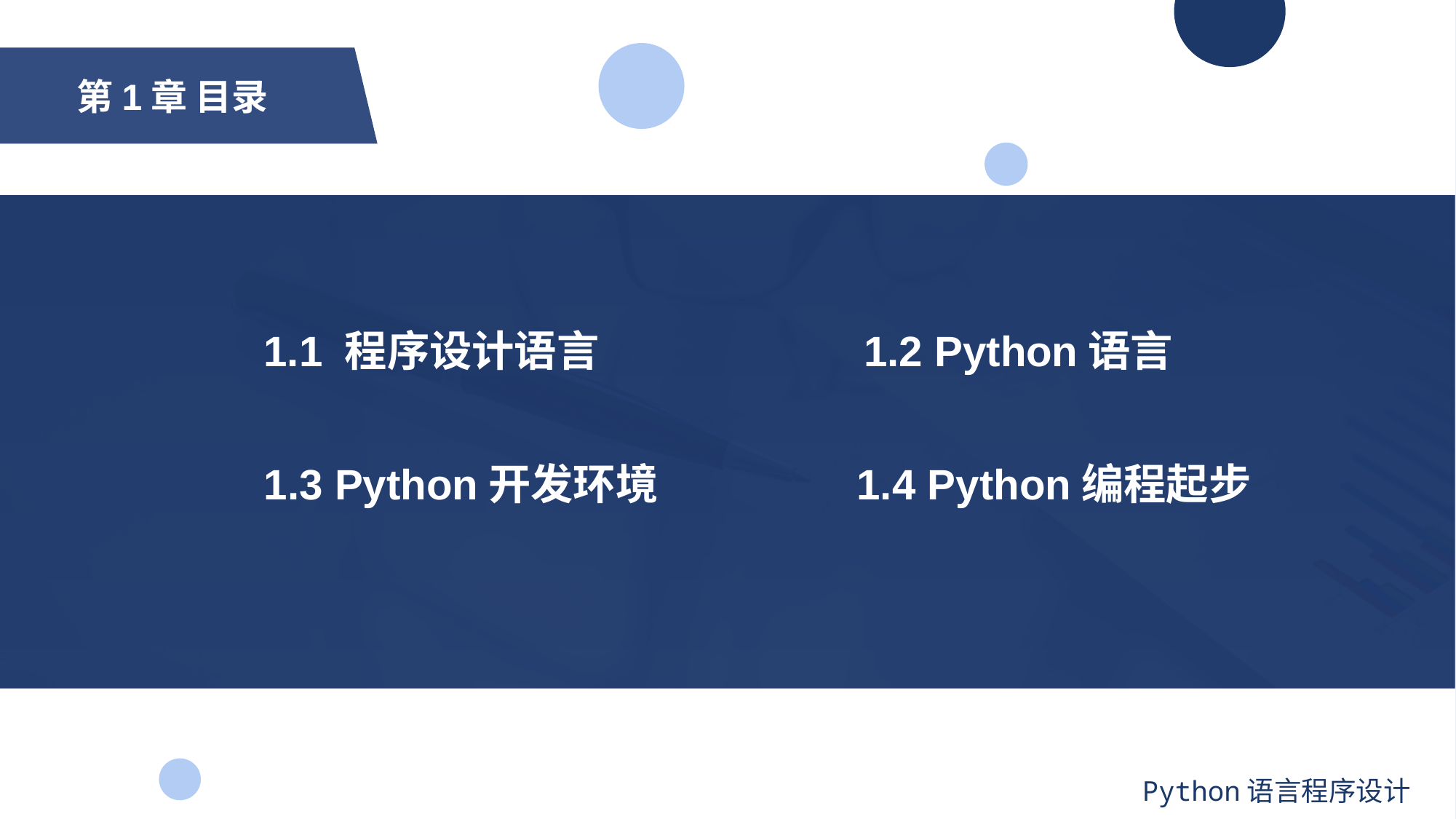

# 第1章 目录
1.1 程序设计语言
1.2 Python语言
     1.3 Python开发环境
      1.4 Python编程起步